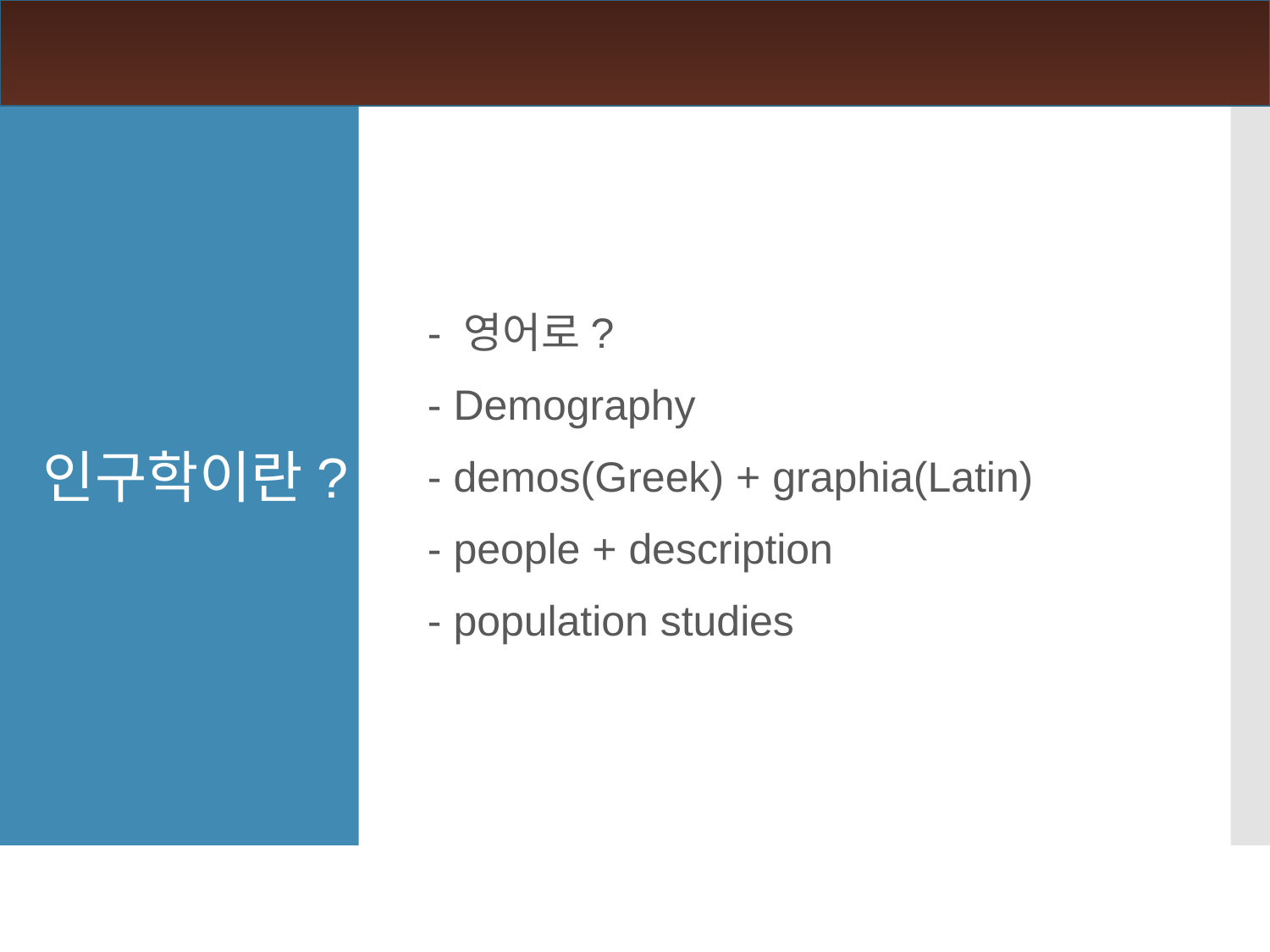

- 영어로?
 - Demography
 - demos(Greek) + graphia(Latin)
 - people + description
 - population studies
인구학이란?